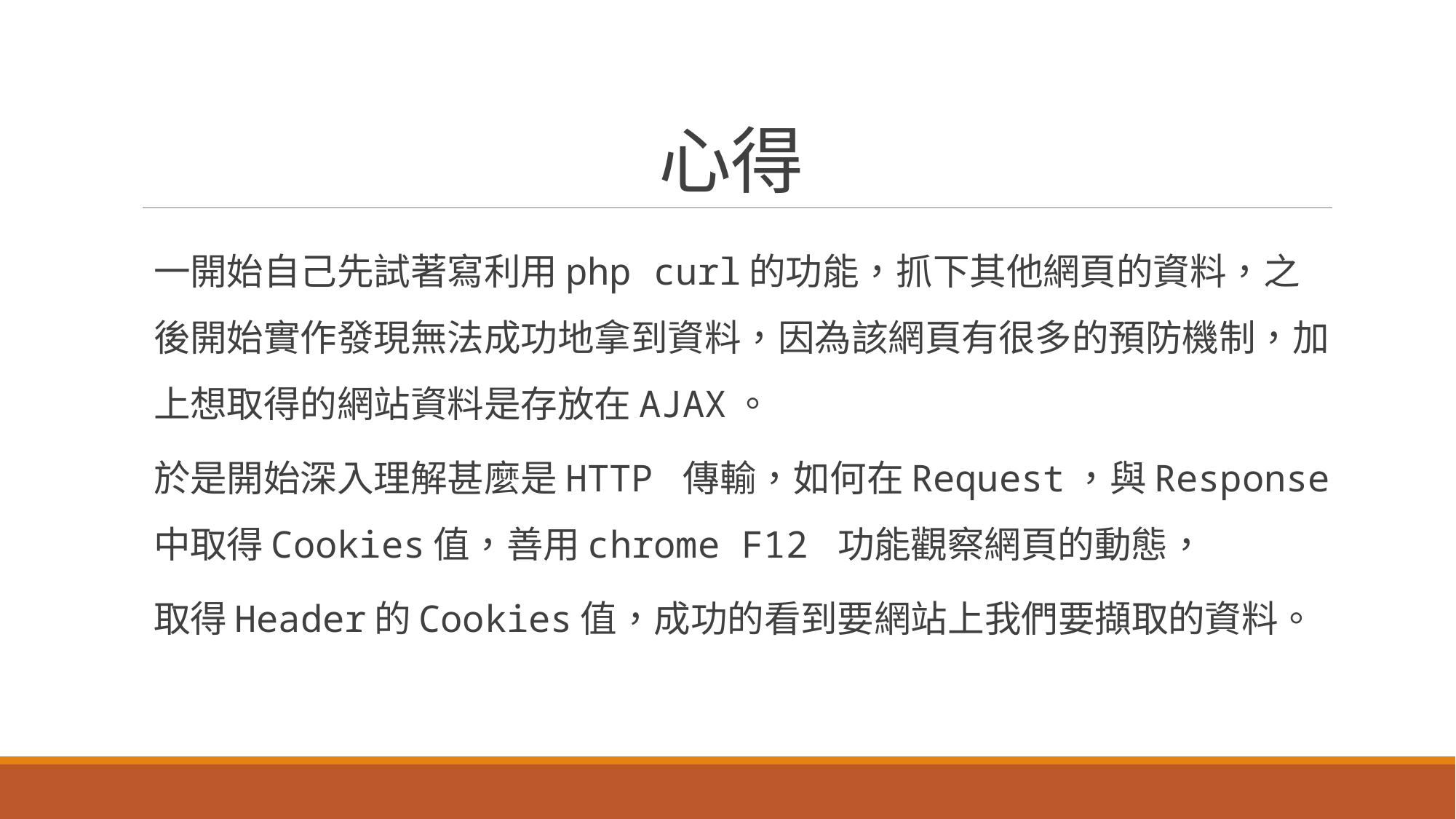

# 心得
	一開始自己先試著寫利用php curl的功能，抓下其他網頁的資料，之後開始實作發現無法成功地拿到資料，因為該網頁有很多的預防機制，加上想取得的網站資料是存放在AJAX。
	於是開始深入理解甚麼是HTTP 傳輸，如何在Request，與Response中取得Cookies值，善用chrome F12 功能觀察網頁的動態，
取得Header的Cookies值，成功的看到要網站上我們要擷取的資料。